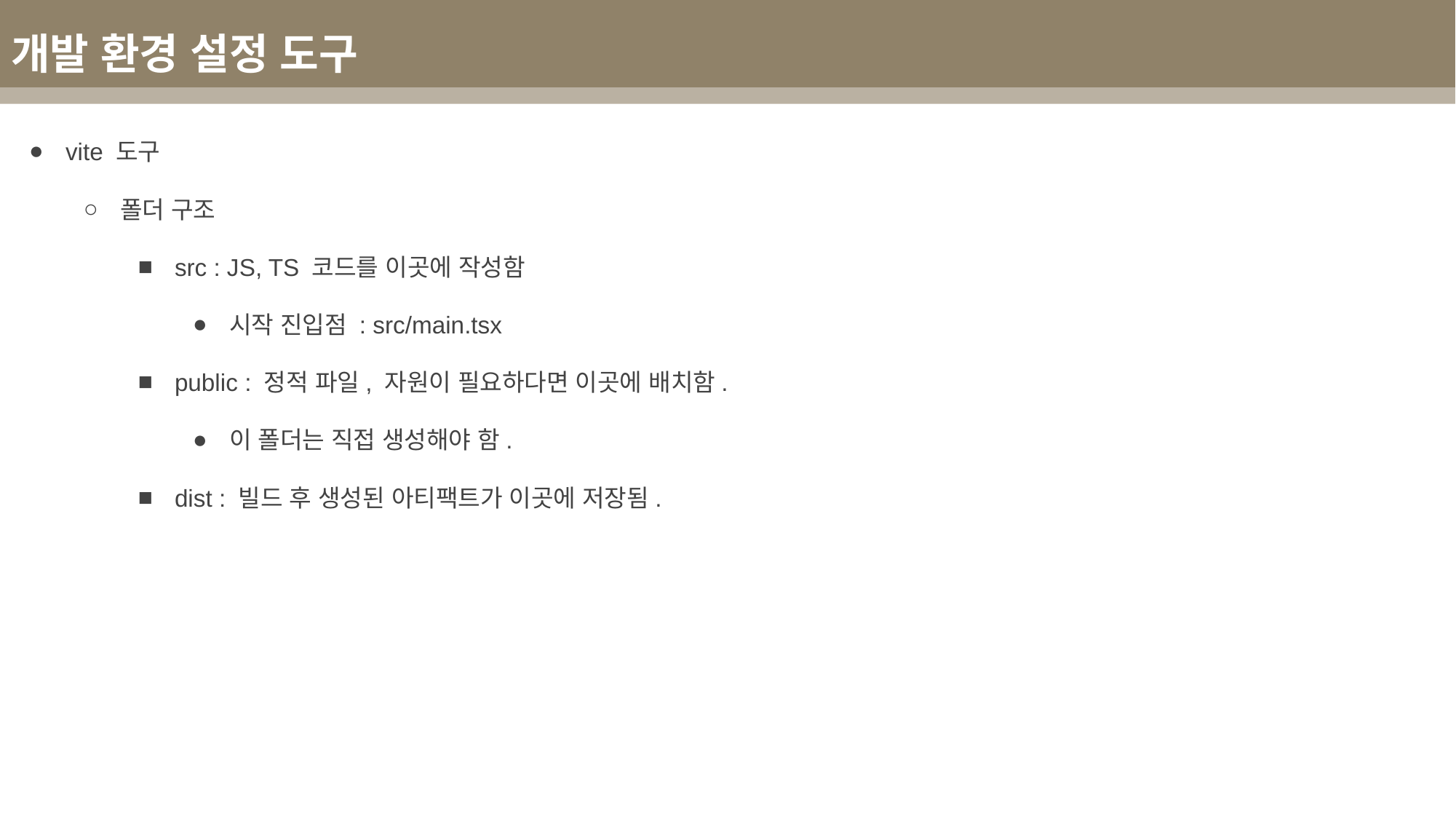

개발 환경 설정 도구
vite 도구
폴더 구조
src : JS, TS 코드를 이곳에 작성함
시작 진입점 : src/main.tsx
public : 정적 파일, 자원이 필요하다면 이곳에 배치함.
이 폴더는 직접 생성해야 함.
dist : 빌드 후 생성된 아티팩트가 이곳에 저장됨.